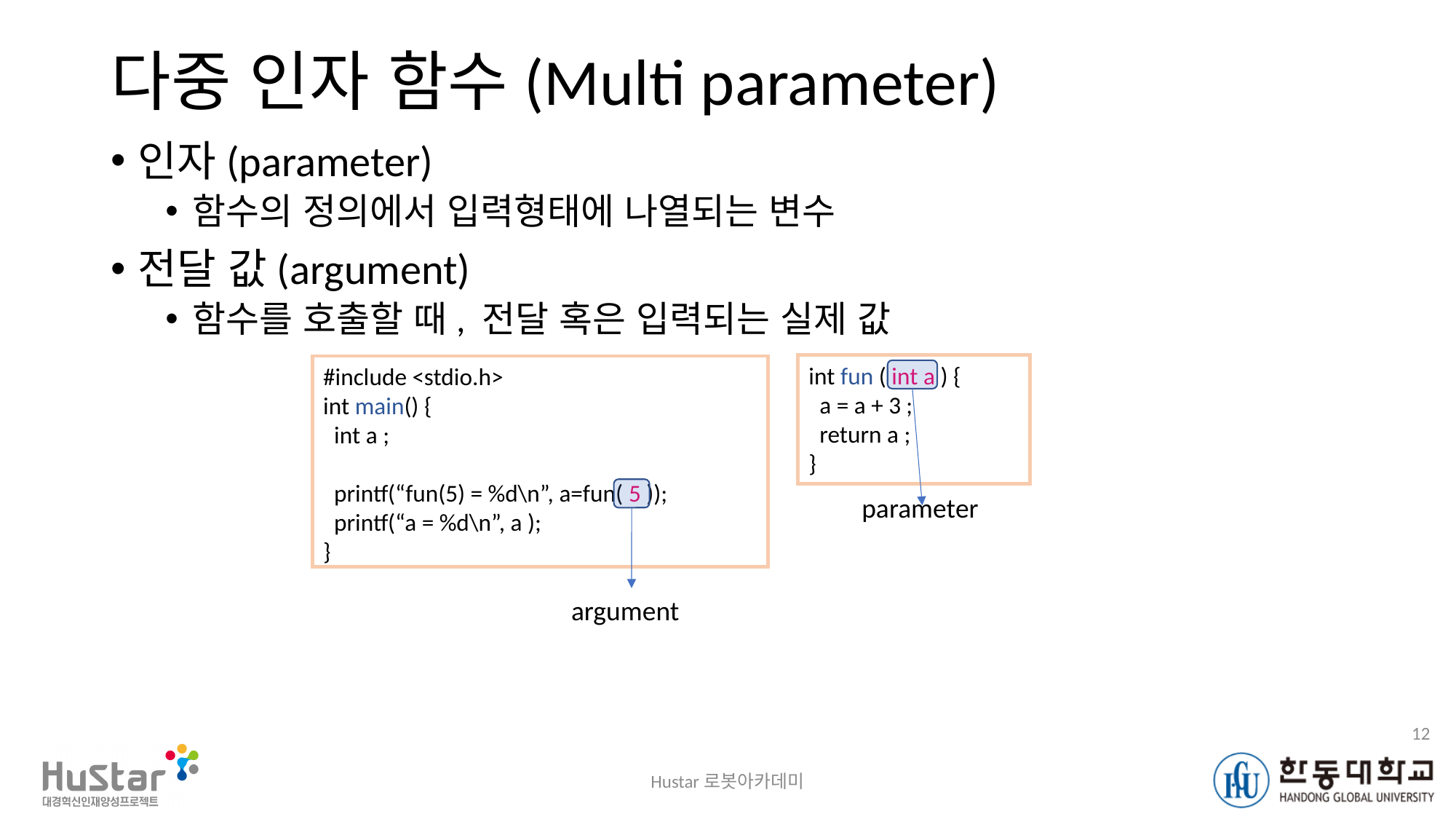

# 다중 인자 함수(Multi parameter)
인자(parameter)
함수의 정의에서 입력형태에 나열되는 변수
전달 값(argument)
함수를 호출할 때, 전달 혹은 입력되는 실제 값
int fun ( int a ) {
  a = a + 3 ;
  return a ;
}

#include <stdio.h>
int main() {
  int a ;

  printf(“fun(5) = %d\n”, a=fun( 5 ));
  printf(“a = %d\n”, a );
}

parameter
argument
12
Hustar로봇아카데미